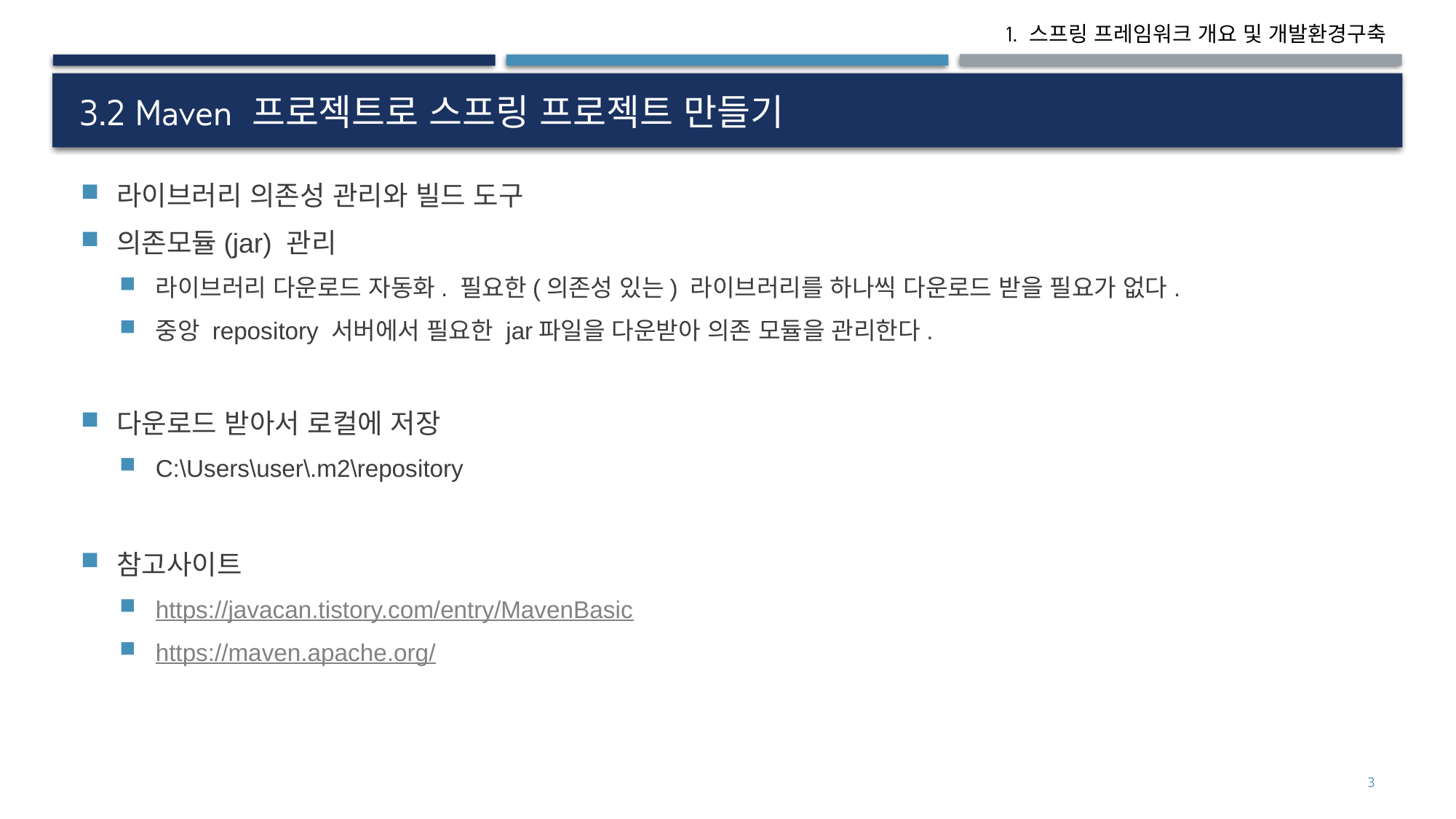

# 3.2 Maven 프로젝트로 스프링 프로젝트 만들기
라이브러리 의존성 관리와 빌드 도구
의존모듈(jar) 관리
라이브러리 다운로드 자동화. 필요한(의존성 있는) 라이브러리를 하나씩 다운로드 받을 필요가 없다.
중앙 repository 서버에서 필요한 jar파일을 다운받아 의존 모듈을 관리한다.

다운로드 받아서 로컬에 저장
C:\Users\user\.m2\repository

참고사이트
https://javacan.tistory.com/entry/MavenBasic
https://maven.apache.org/

3